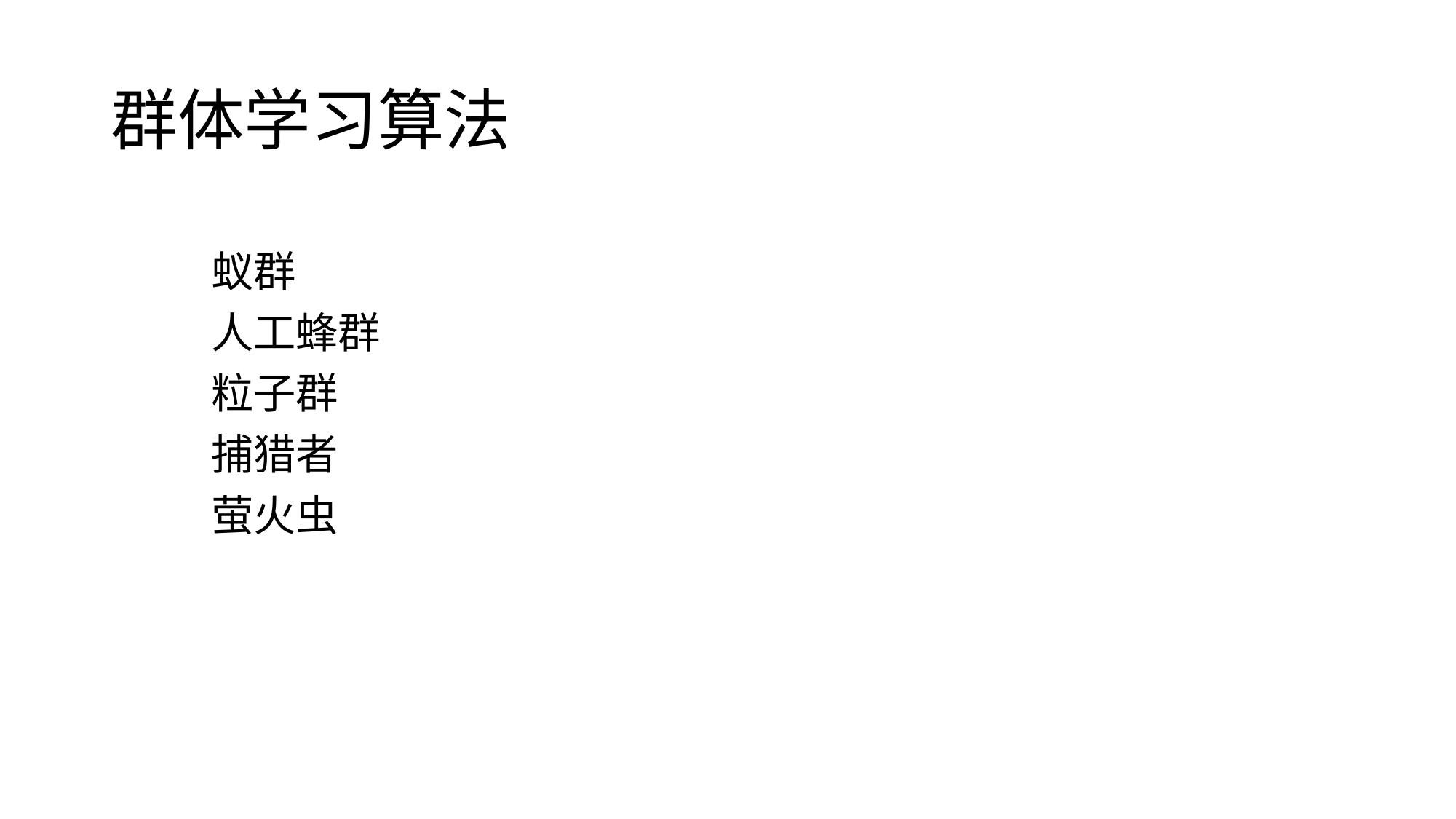

# 群体学习算法
蚁群
人工蜂群
粒子群
捕猎者
萤火虫